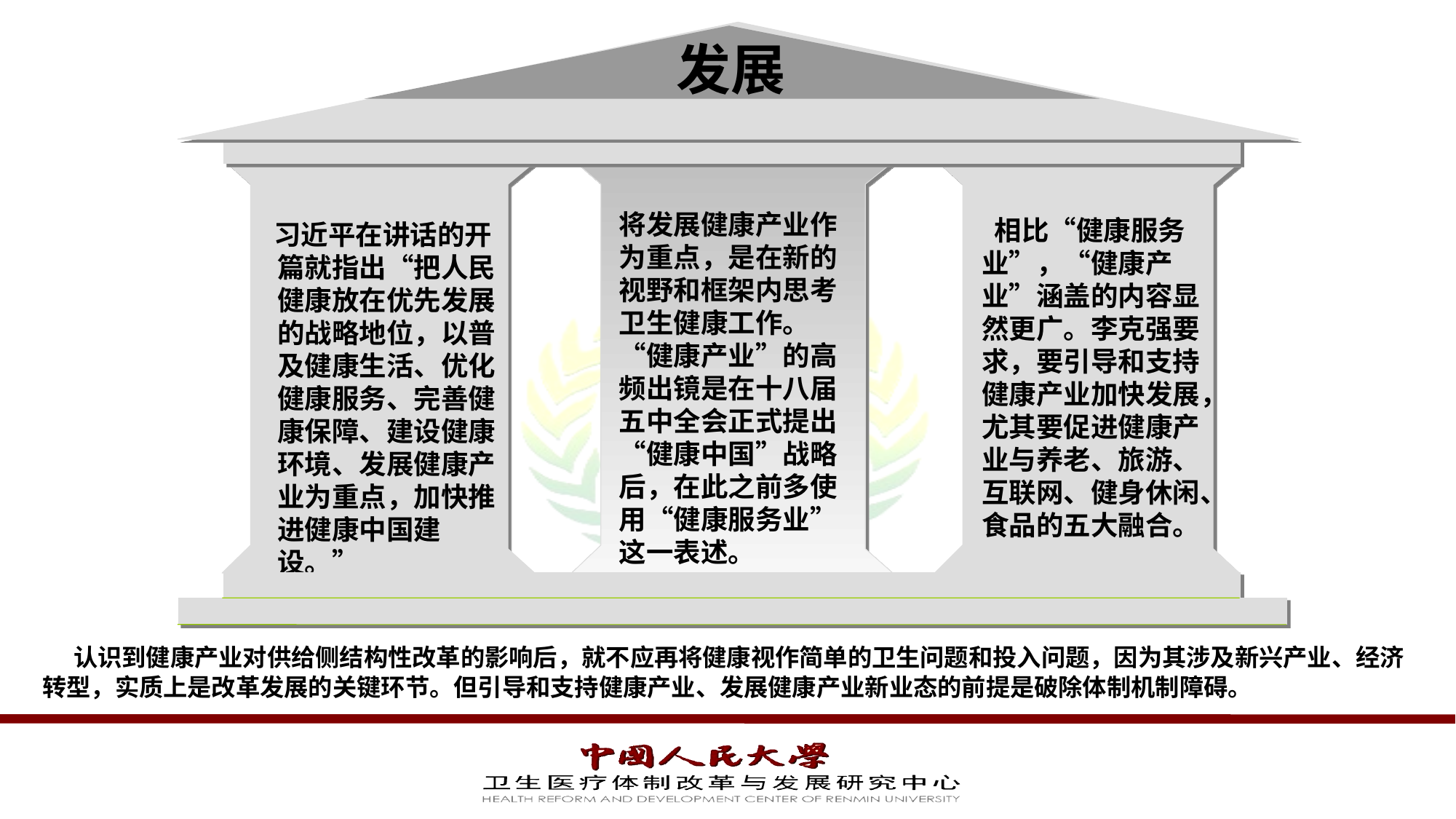

发展

将发展健康产业作为重点，是在新的视野和框架内思考卫生健康工作。“健康产业”的高频出镜是在十八届五中全会正式提出“健康中国”战略后，在此之前多使用“健康服务业”这一表述。
 相比“健康服务业”，“健康产业”涵盖的内容显然更广。李克强要求，要引导和支持健康产业加快发展，尤其要促进健康产业与养老、旅游、互联网、健身休闲、食品的五大融合。
  习近平在讲话的开篇就指出“把人民健康放在优先发展的战略地位，以普及健康生活、优化健康服务、完善健康保障、建设健康环境、发展健康产业为重点，加快推进健康中国建设。”

    认识到健康产业对供给侧结构性改革的影响后，就不应再将健康视作简单的卫生问题和投入问题，因为其涉及新兴产业、经济转型，实质上是改革发展的关键环节。但引导和支持健康产业、发展健康产业新业态的前提是破除体制机制障碍。